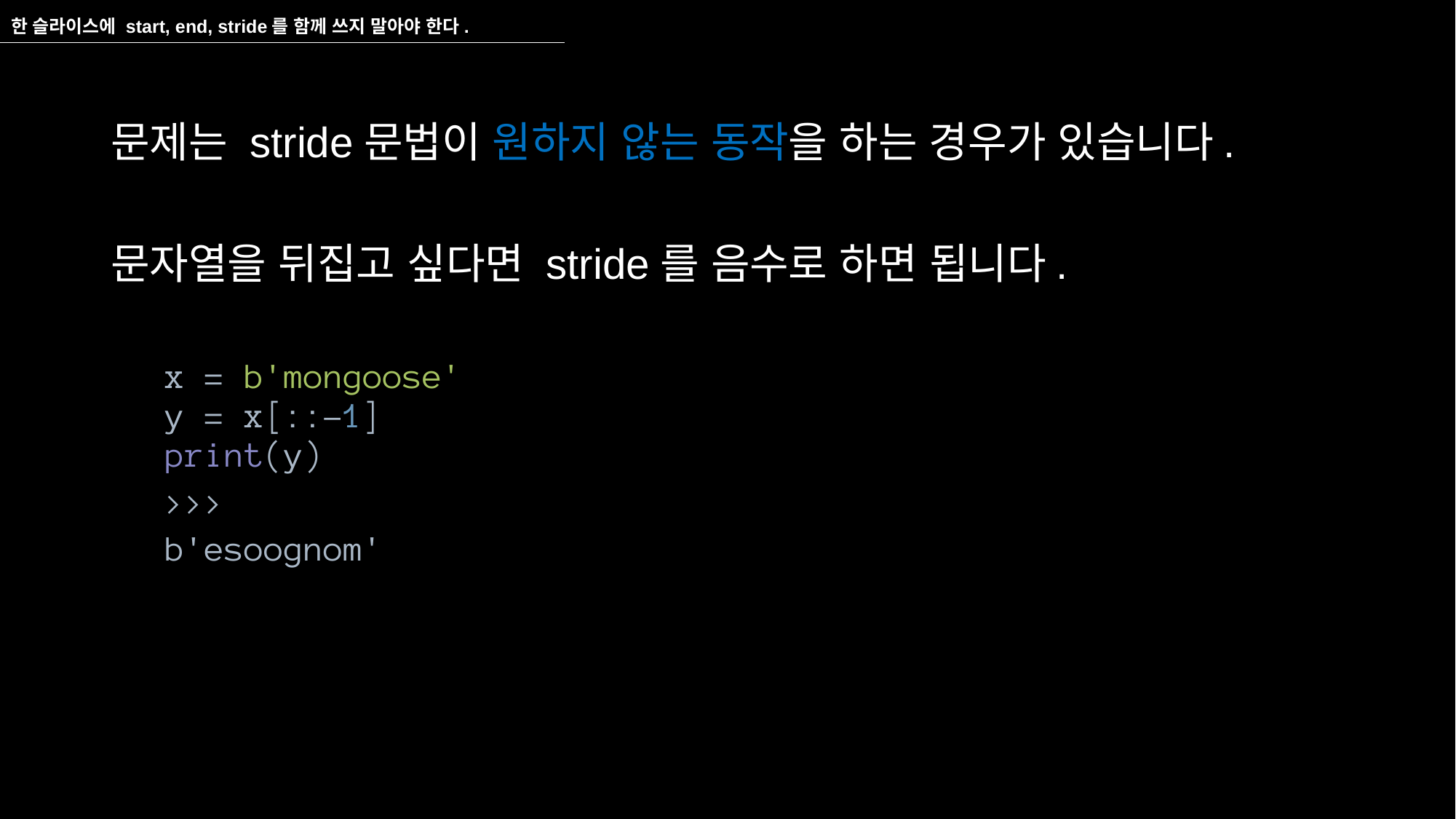

한 슬라이스에 start, end, stride를 함께 쓰지 말아야 한다.
문제는 stride문법이 원하지 않는 동작을 하는 경우가 있습니다.

문자열을 뒤집고 싶다면 stride를 음수로 하면 됩니다.

x = b'mongoose'
y = x[::-1]
print(y)
>>>
b'esoognom'